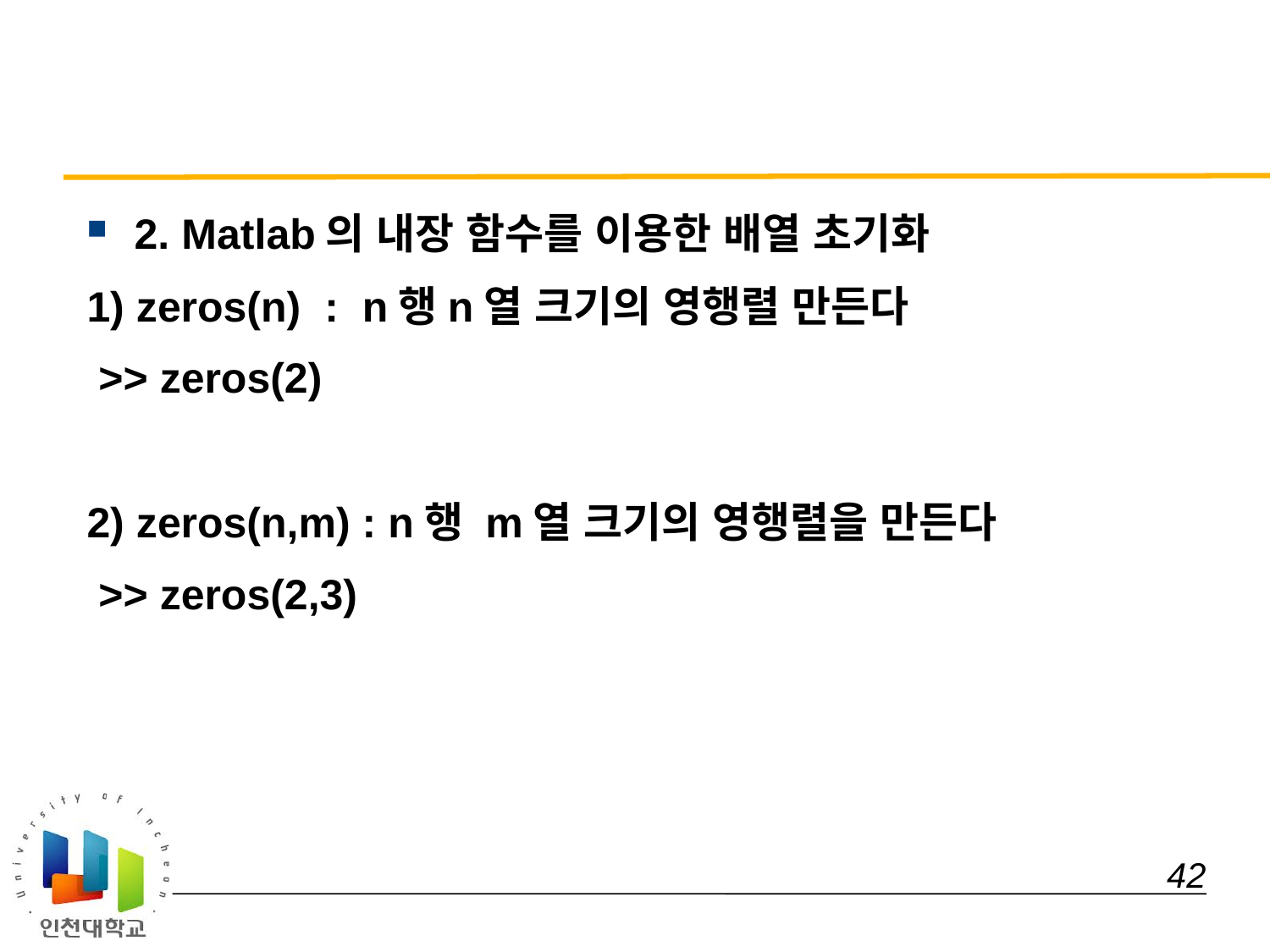

#
2. Matlab의 내장 함수를 이용한 배열 초기화
1) zeros(n)  :  n행n열 크기의 영행렬 만든다
 >> zeros(2)

2) zeros(n,m) : n행 m열 크기의 영행렬을 만든다
 >> zeros(2,3)

 42